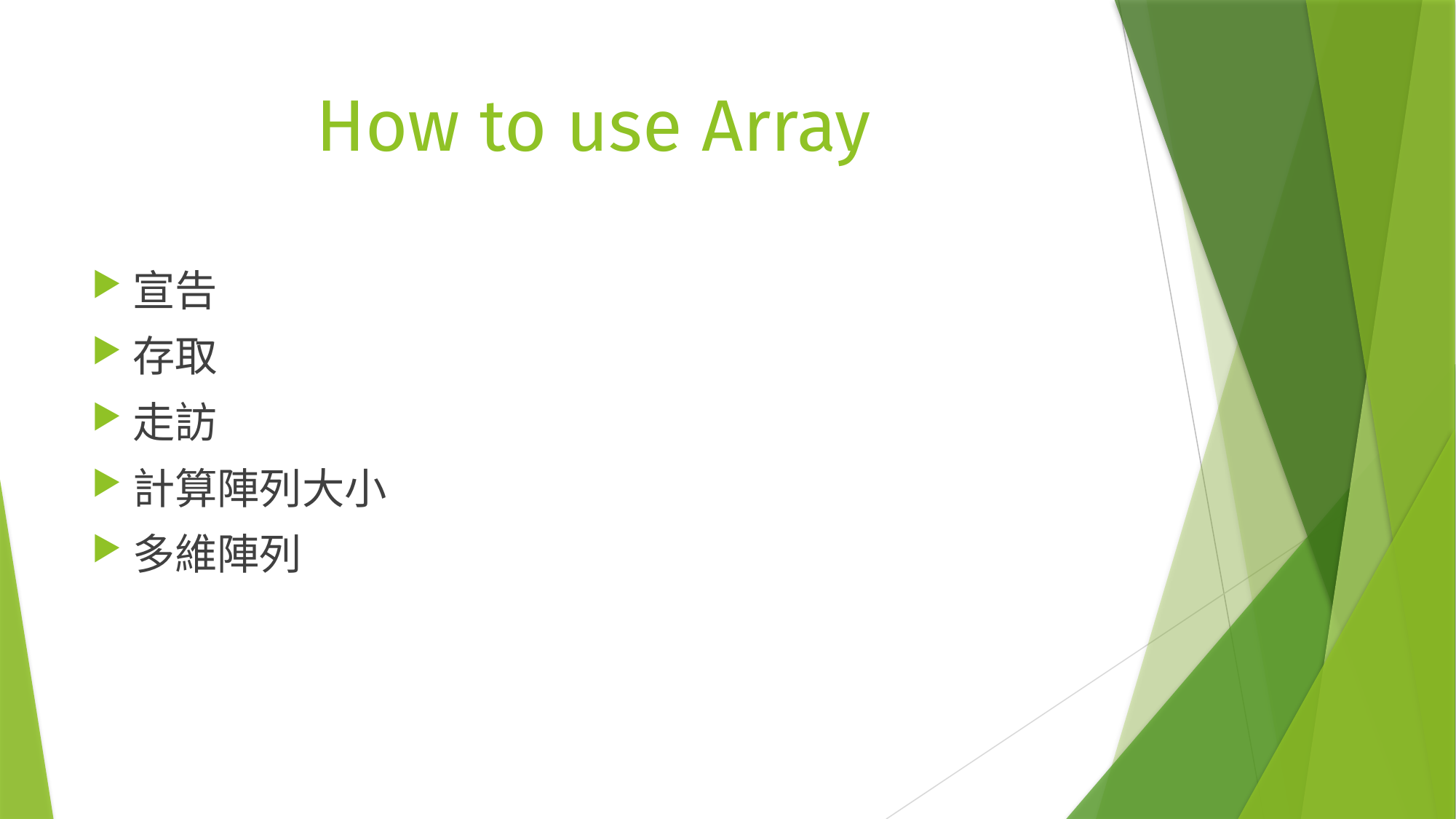

# How to use Array
宣告
存取
走訪
計算陣列大小
多維陣列